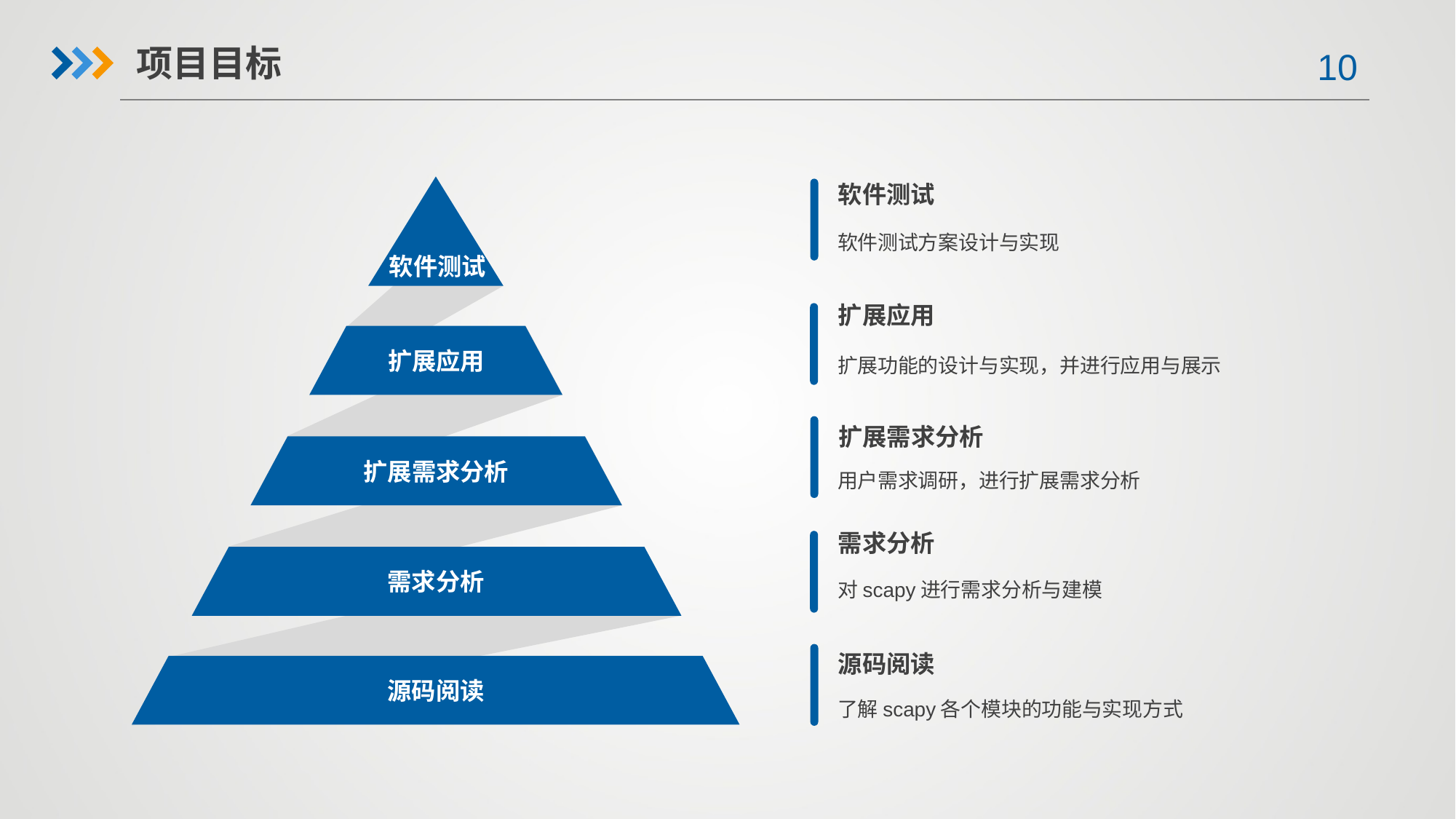

项目目标

软件测试
软件测试
软件测试方案设计与实现

扩展应用
扩展功能的设计与实现，并进行应用与展示

扩展应用

扩展需求分析
用户需求调研，进行扩展需求分析

扩展需求分析

需求分析
对scapy进行需求分析与建模

需求分析

源码阅读
了解scapy各个模块的功能与实现方式

源码阅读